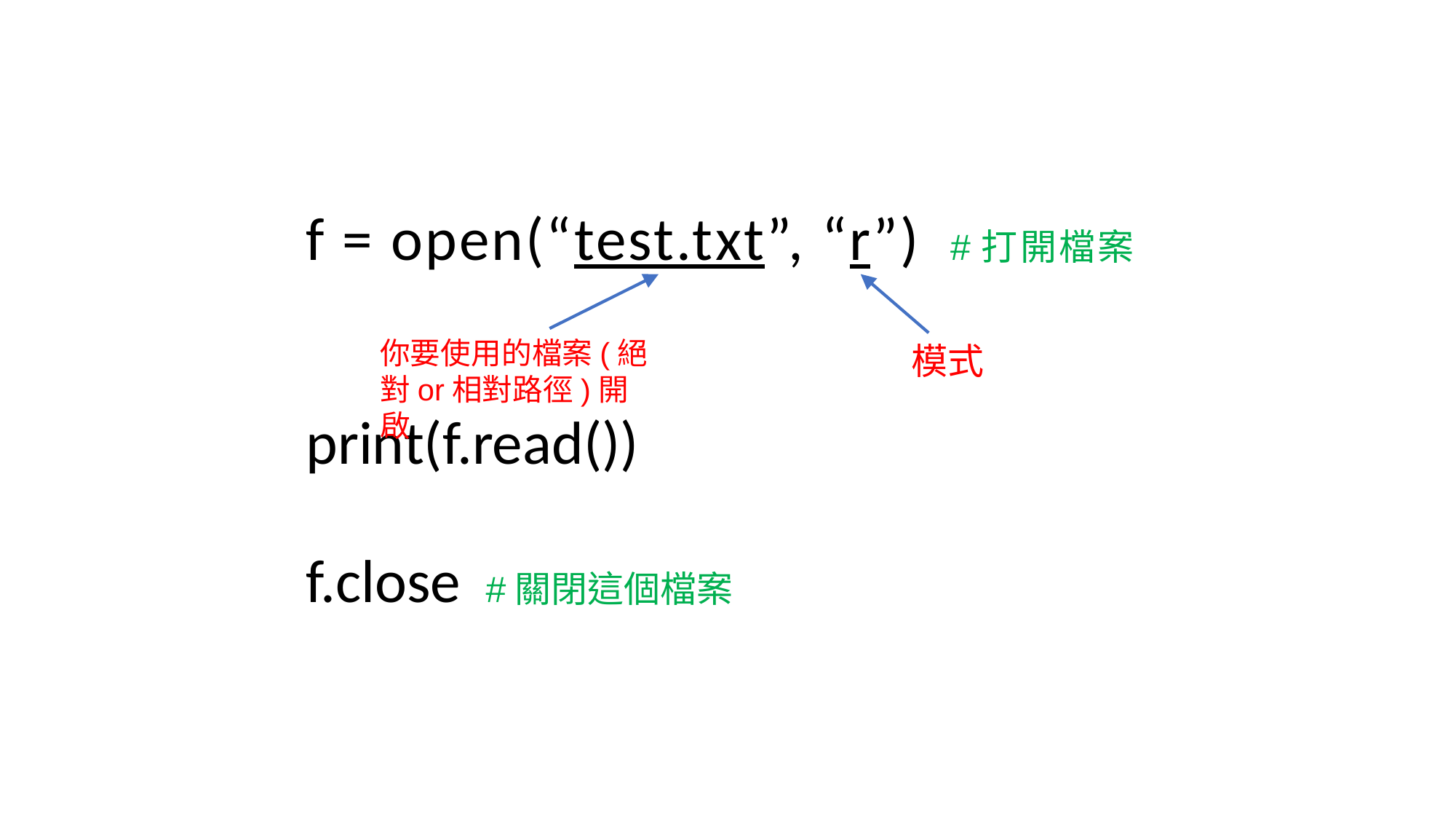

f = open(“test.txt”, “r”)  #打開檔案

print(f.read())

f.close  #關閉這個檔案
你要使用的檔案(絕對or相對路徑)開啟
模式